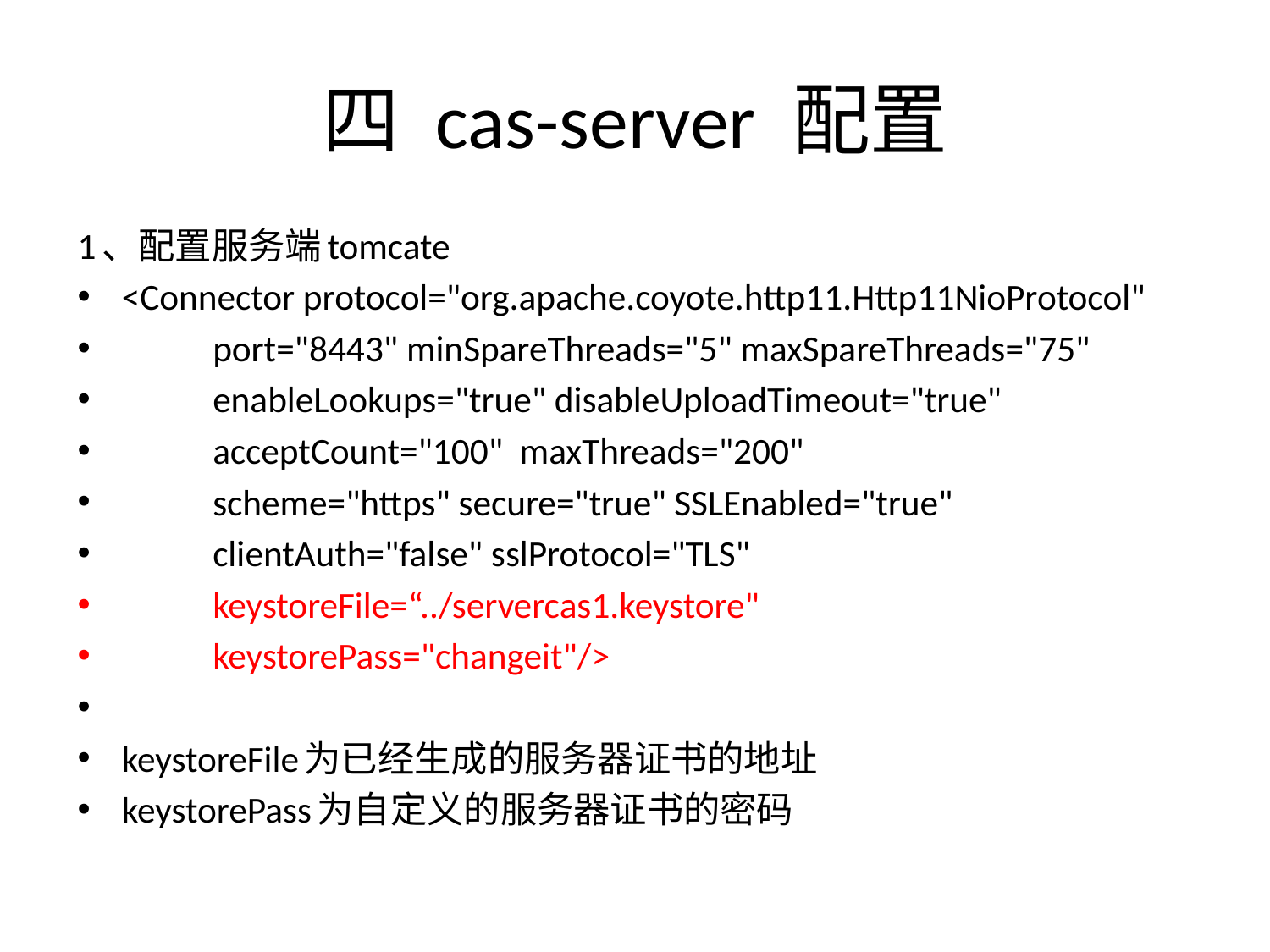

# 四 cas-server 配置
1、配置服务端tomcate
<Connector protocol="org.apache.coyote.http11.Http11NioProtocol"
           port="8443" minSpareThreads="5" maxSpareThreads="75"
           enableLookups="true" disableUploadTimeout="true"
           acceptCount="100"  maxThreads="200"
           scheme="https" secure="true" SSLEnabled="true"
           clientAuth="false" sslProtocol="TLS"
           keystoreFile=“../servercas1.keystore"
           keystorePass="changeit"/>

keystoreFile为已经生成的服务器证书的地址
keystorePass为自定义的服务器证书的密码